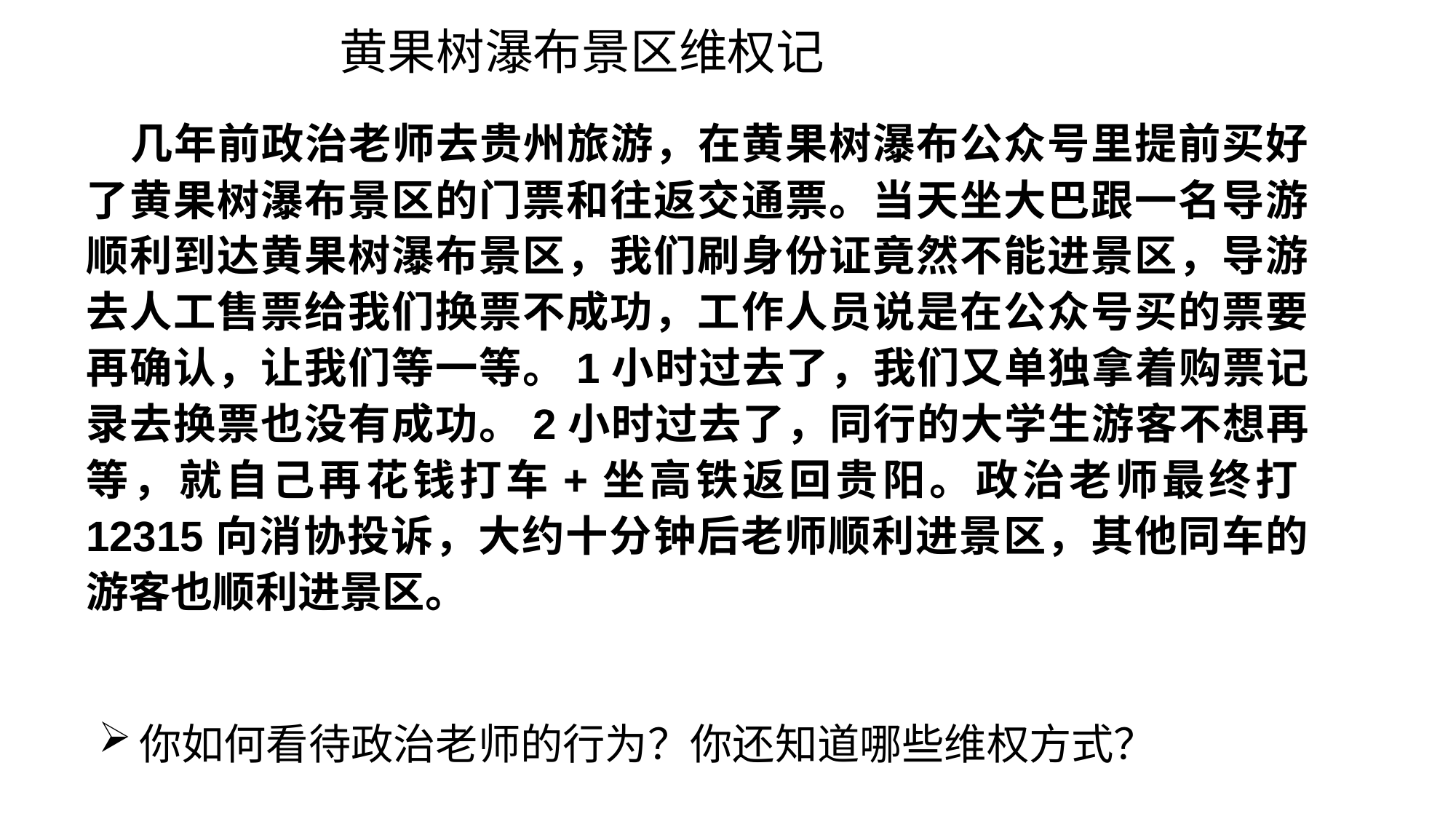

黄果树瀑布景区维权记
   几年前政治老师去贵州旅游，在黄果树瀑布公众号里提前买好了黄果树瀑布景区的门票和往返交通票。当天坐大巴跟一名导游顺利到达黄果树瀑布景区，我们刷身份证竟然不能进景区，导游去人工售票给我们换票不成功，工作人员说是在公众号买的票要再确认，让我们等一等。1小时过去了，我们又单独拿着购票记录去换票也没有成功。2小时过去了，同行的大学生游客不想再等，就自己再花钱打车+坐高铁返回贵阳。政治老师最终打12315向消协投诉，大约十分钟后老师顺利进景区，其他同车的游客也顺利进景区。
你如何看待政治老师的行为？你还知道哪些维权方式？